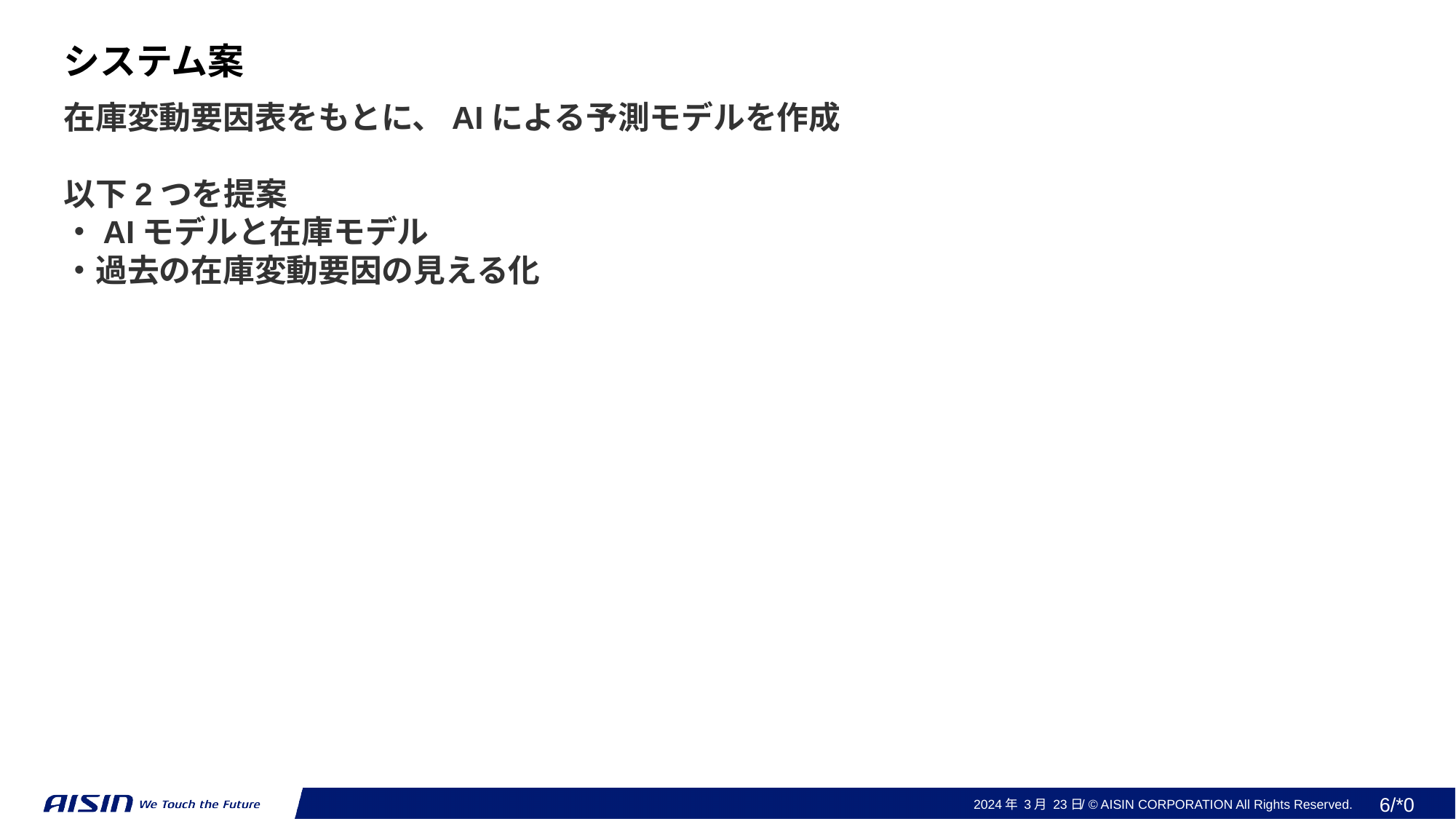

システム案
在庫変動要因表をもとに、AIによる予測モデルを作成

以下2つを提案
・AIモデルと在庫モデル
・過去の在庫変動要因の見える化

2024年 3月 23日